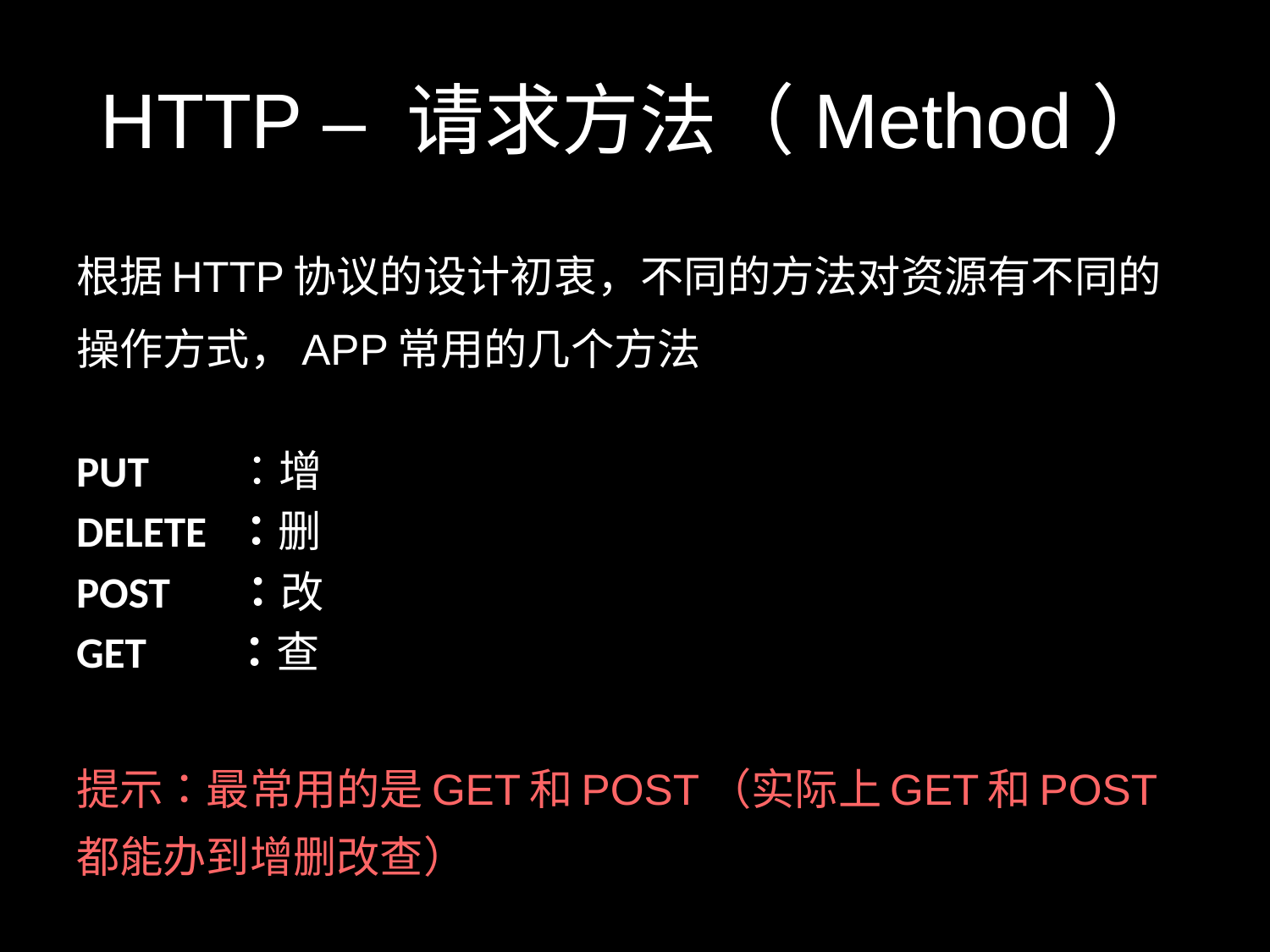

# HTTP – 请求方法（Method）
根据HTTP协议的设计初衷，不同的方法对资源有不同的操作方式，APP常用的几个方法

PUT        ：增
DELETE  ：删
POST      ：改
GET        ：查

提示：最常用的是GET和POST（实际上GET和POST都能办到增删改查）